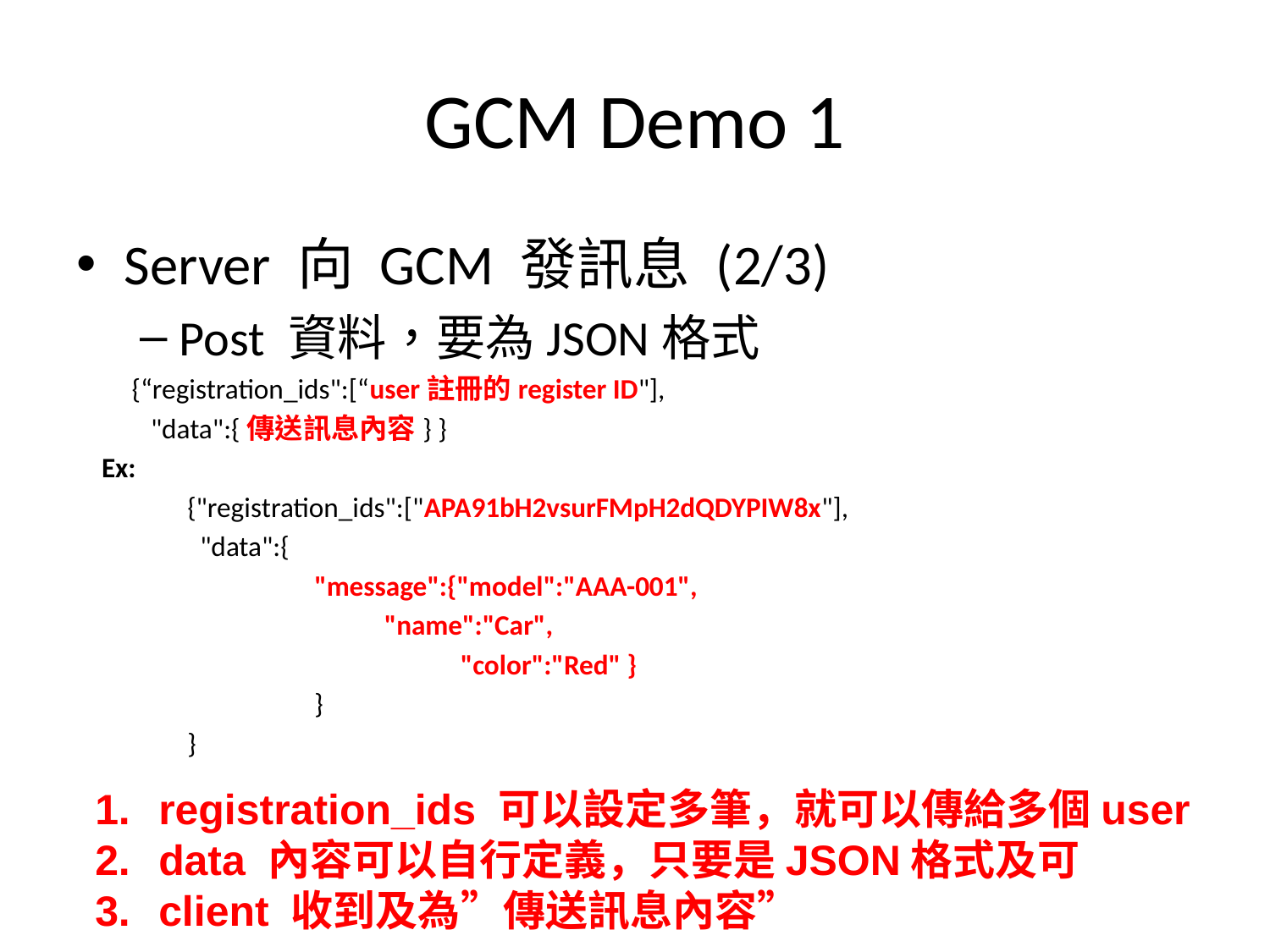

# GCM Demo 1
Server 向 GCM 發訊息 (2/3)
Post 資料，要為JSON格式
{“registration_ids":[“user註冊的register ID"],
   "data":{傳送訊息內容} }
    Ex:
{"registration_ids":["APA91bH2vsurFMpH2dQDYPIW8x"],
  "data":{
	"message":{"model":"AAA-001",
	           "name":"Car",
		   "color":"Red" }
	}
}
registration_ids 可以設定多筆，就可以傳給多個user
data 內容可以自行定義，只要是JSON格式及可
client 收到及為”傳送訊息內容”